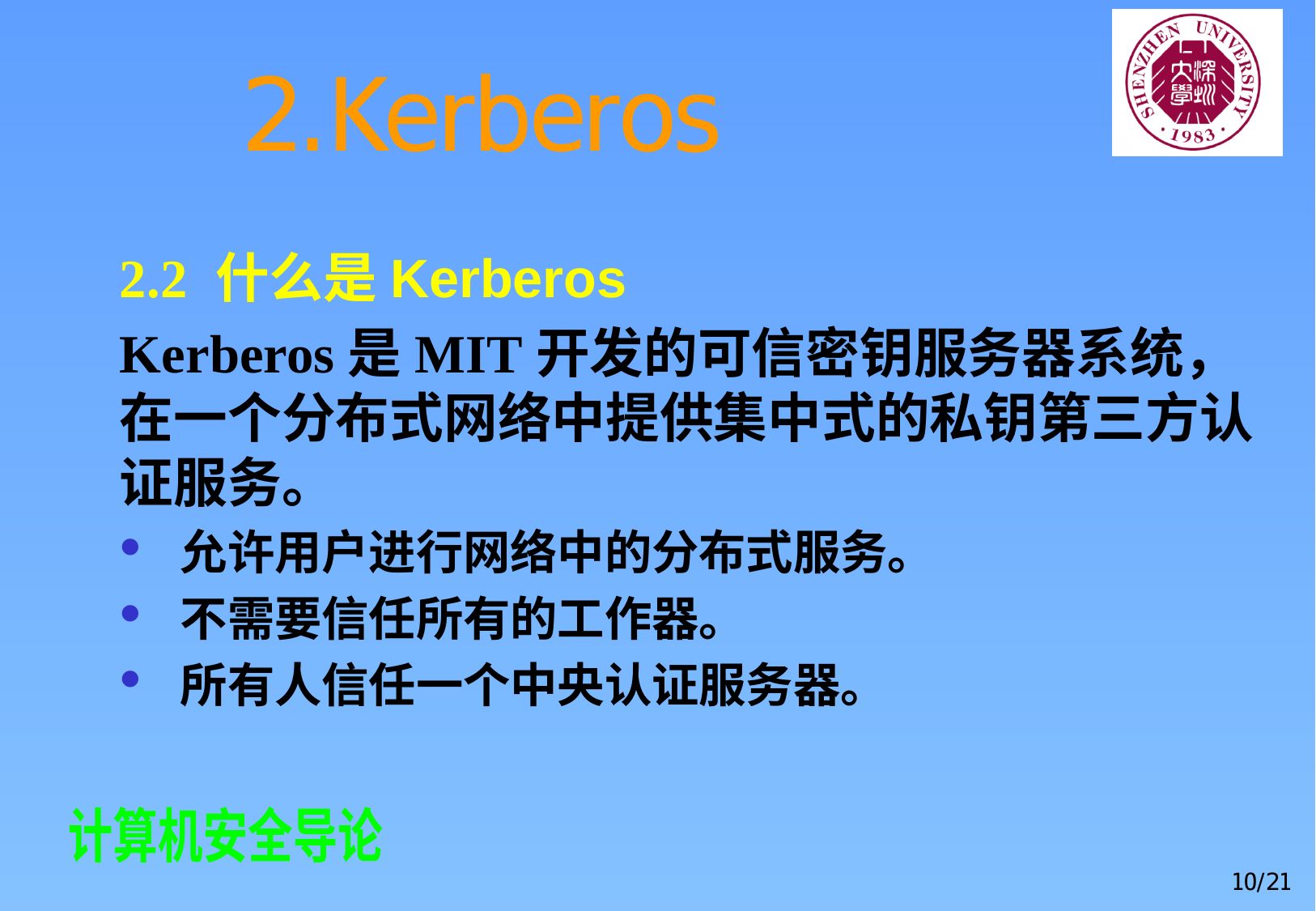

# 2.Kerberos
2.2 什么是Kerberos
Kerberos是MIT开发的可信密钥服务器系统，在一个分布式网络中提供集中式的私钥第三方认证服务。
允许用户进行网络中的分布式服务。
不需要信任所有的工作器。
所有人信任一个中央认证服务器。

10/21